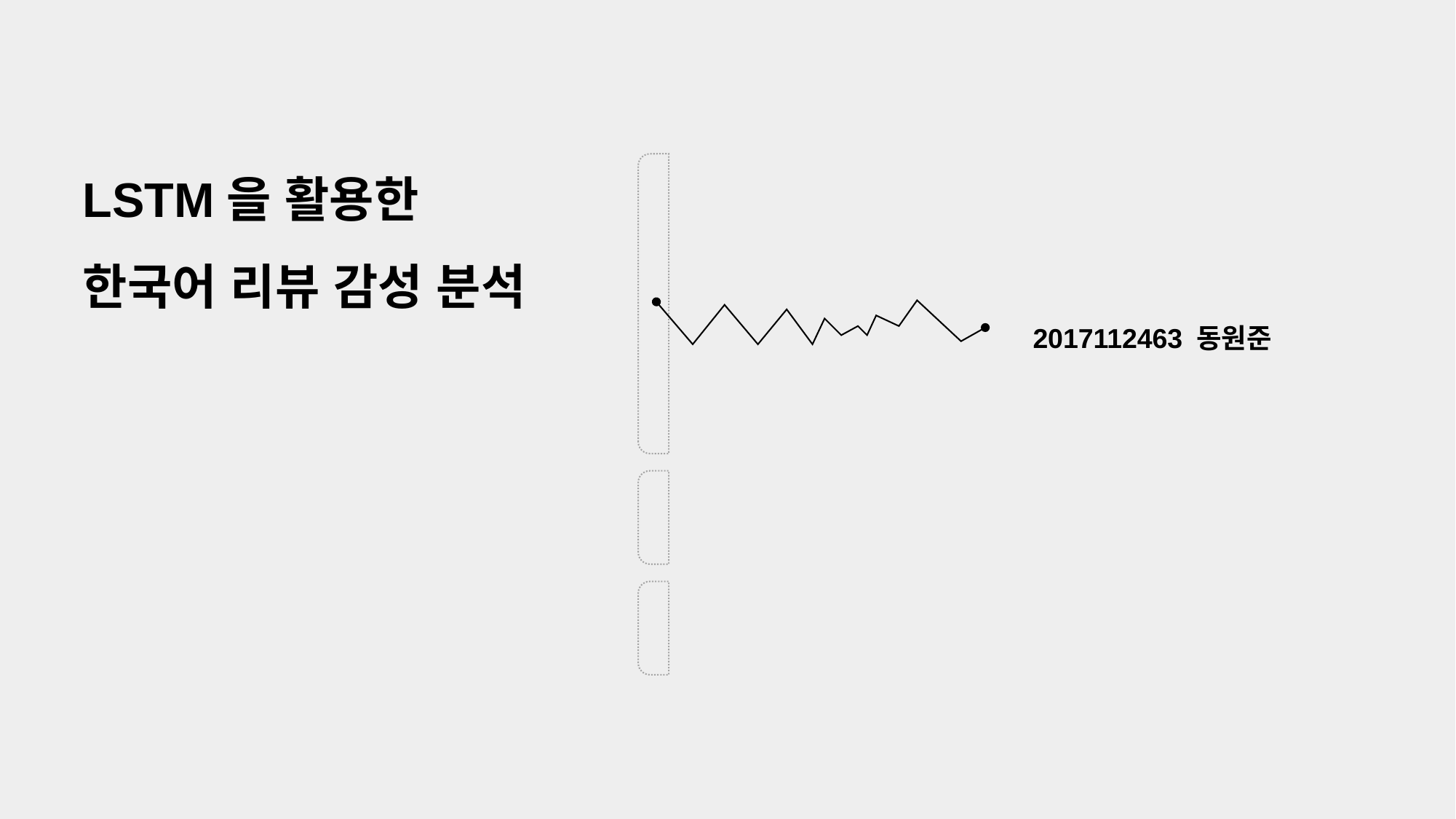

LSTM을 활용한
한국어 리뷰 감성 분석

2017112463 동원준